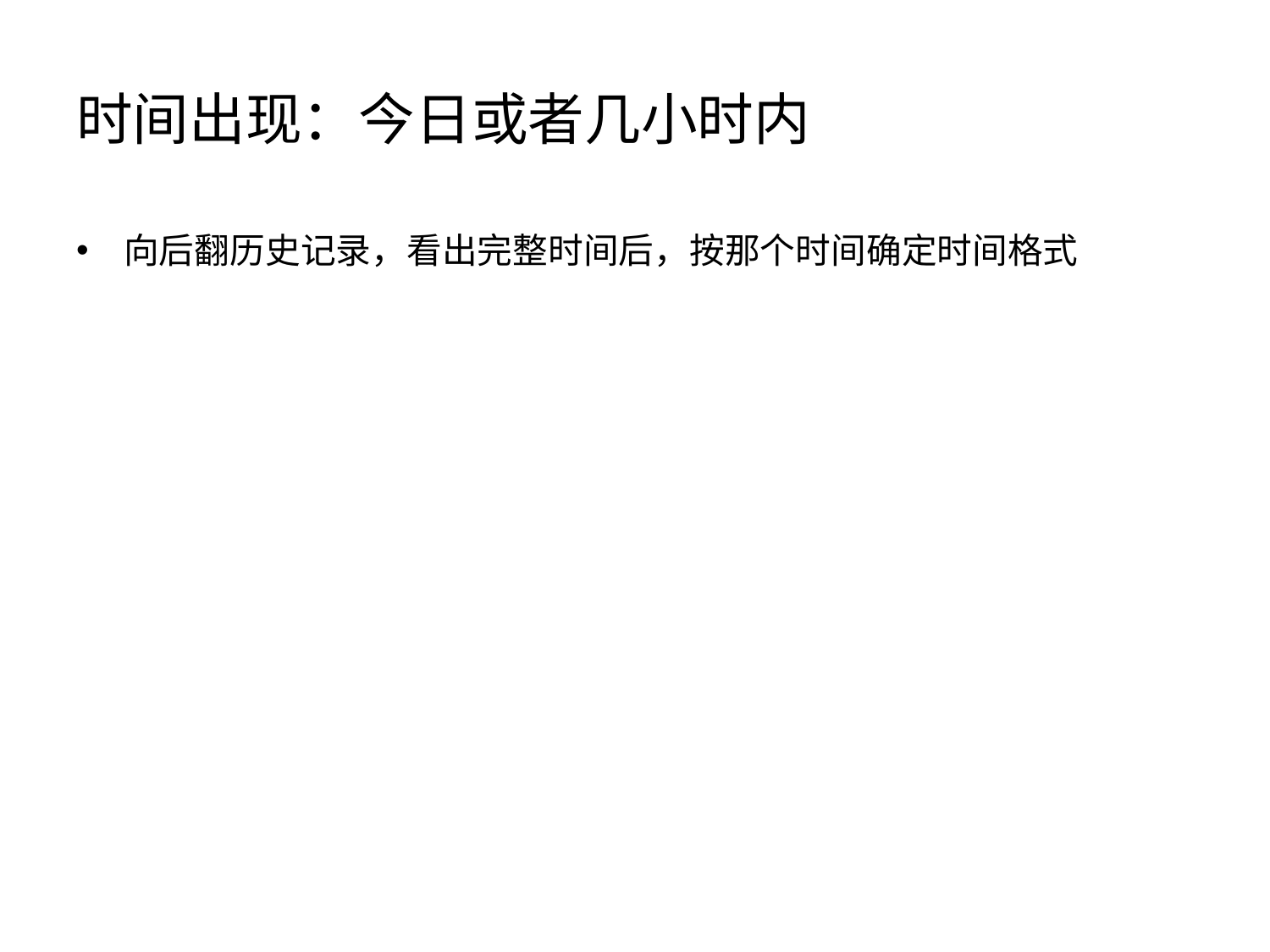

# 时间出现：今日或者几小时内
向后翻历史记录，看出完整时间后，按那个时间确定时间格式